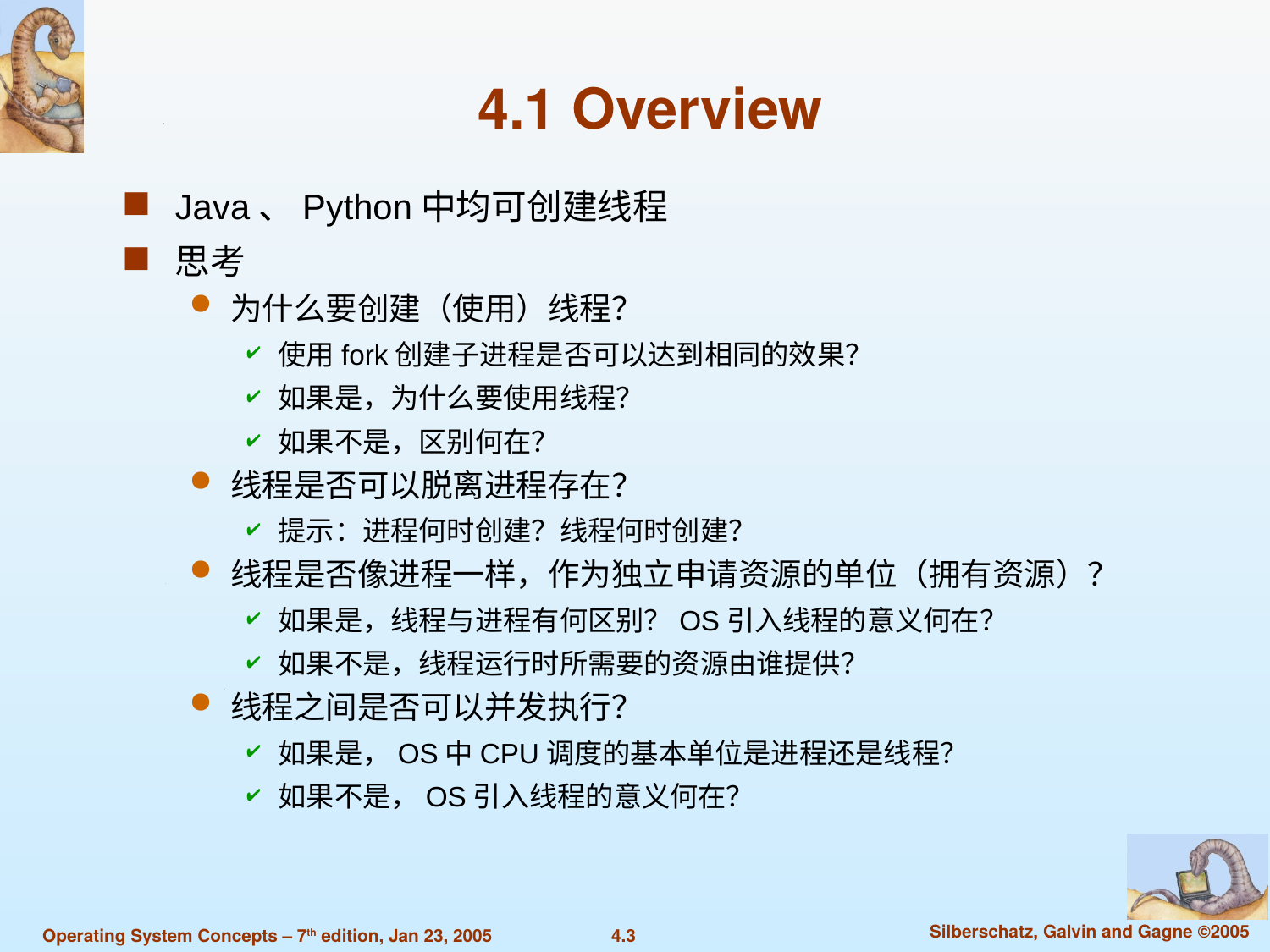

4.1 Overview
Java、Python中均可创建线程
思考
为什么要创建（使用）线程？
使用fork创建子进程是否可以达到相同的效果？
如果是，为什么要使用线程？
如果不是，区别何在？
线程是否可以脱离进程存在？
提示：进程何时创建？线程何时创建？
线程是否像进程一样，作为独立申请资源的单位（拥有资源）？
如果是，线程与进程有何区别？OS引入线程的意义何在？
如果不是，线程运行时所需要的资源由谁提供？
线程之间是否可以并发执行？
如果是，OS中CPU调度的基本单位是进程还是线程？
如果不是，OS引入线程的意义何在？